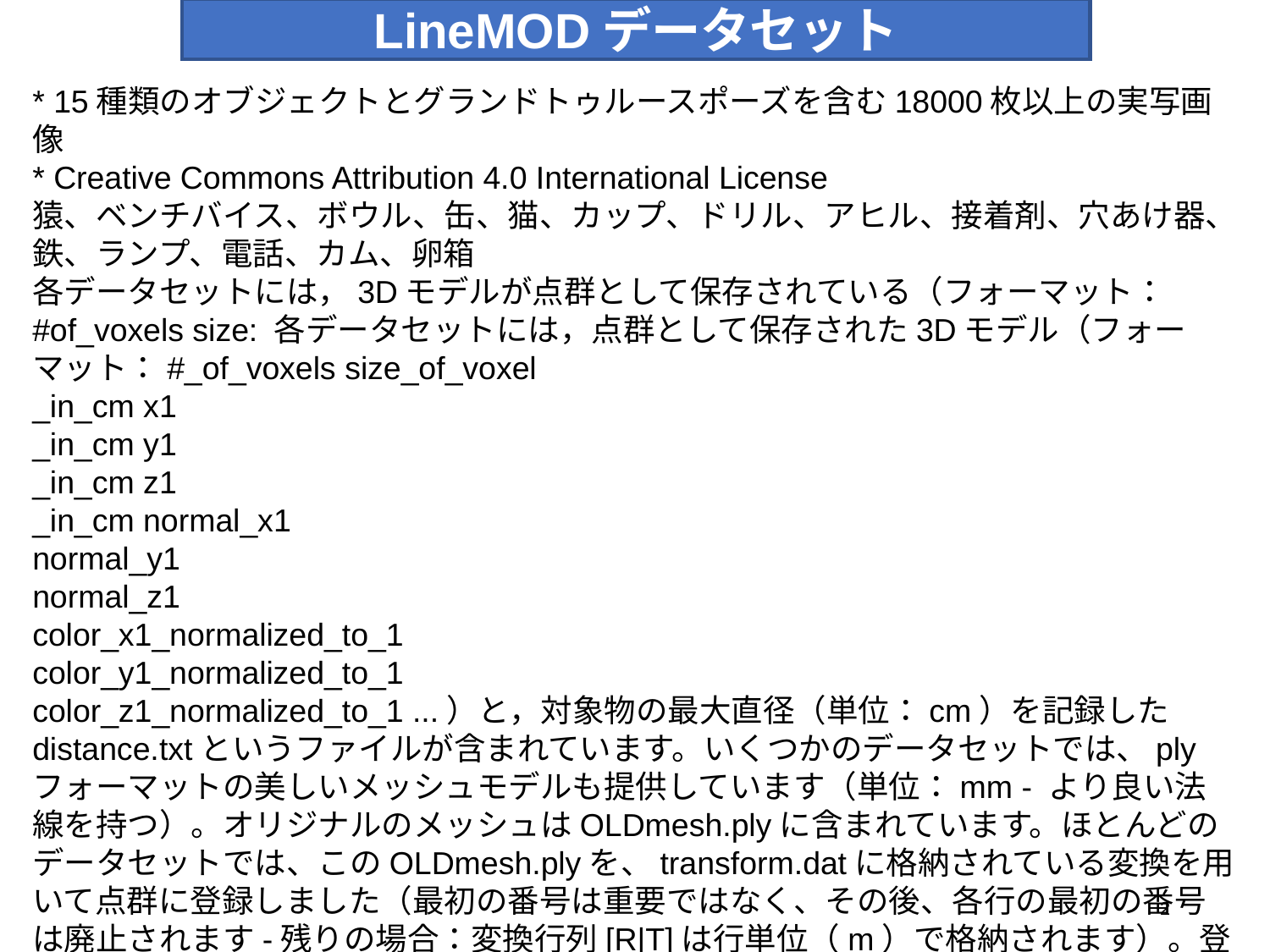

LineMODデータセット
* 15種類のオブジェクトとグランドトゥルースポーズを含む18000枚以上の実写画像
* Creative Commons Attribution 4.0 International License
猿、ベンチバイス、ボウル、缶、猫、カップ、ドリル、アヒル、接着剤、穴あけ器、鉄、ランプ、電話、カム、卵箱
各データセットには，3Dモデルが点群として保存されている（フォーマット：#of_voxels size: 各データセットには，点群として保存された3Dモデル（フォーマット：#_of_voxels size_of_voxel
_in_cm x1
_in_cm y1
_in_cm z1
_in_cm normal_x1
normal_y1
normal_z1
color_x1_normalized_to_1
color_y1_normalized_to_1
color_z1_normalized_to_1 ...）と，対象物の最大直径（単位：cm）を記録したdistance.txtというファイルが含まれています。いくつかのデータセットでは、plyフォーマットの美しいメッシュモデルも提供しています（単位：mm - より良い法線を持つ）。オリジナルのメッシュはOLDmesh.plyに含まれています。ほとんどのデータセットでは、このOLDmesh.plyを、transform.datに格納されている変換を用いて点群に登録しました（最初の番号は重要ではなく、その後、各行の最初の番号は廃止されます-残りの場合：変換行列[R|T]は行単位（m）で格納されます）。登録されたメッシュはmesh.plyに格納されています。フォルダdataには、カラー画像、アライメントされた深度画像、グランドトゥルースの回転と平行移動（単位はcm）が格納されています。深度画像を読み取るには、この関数を使用します。Kinectの内部カメラ行列パラメータは次のとおりです： fx=572.41140, px=325.26110, fy=573.57043; py=242.04899; カラー画像と深度画像は、Kinectの内部アラインメント手順によってすでにアラインメントされています。
2